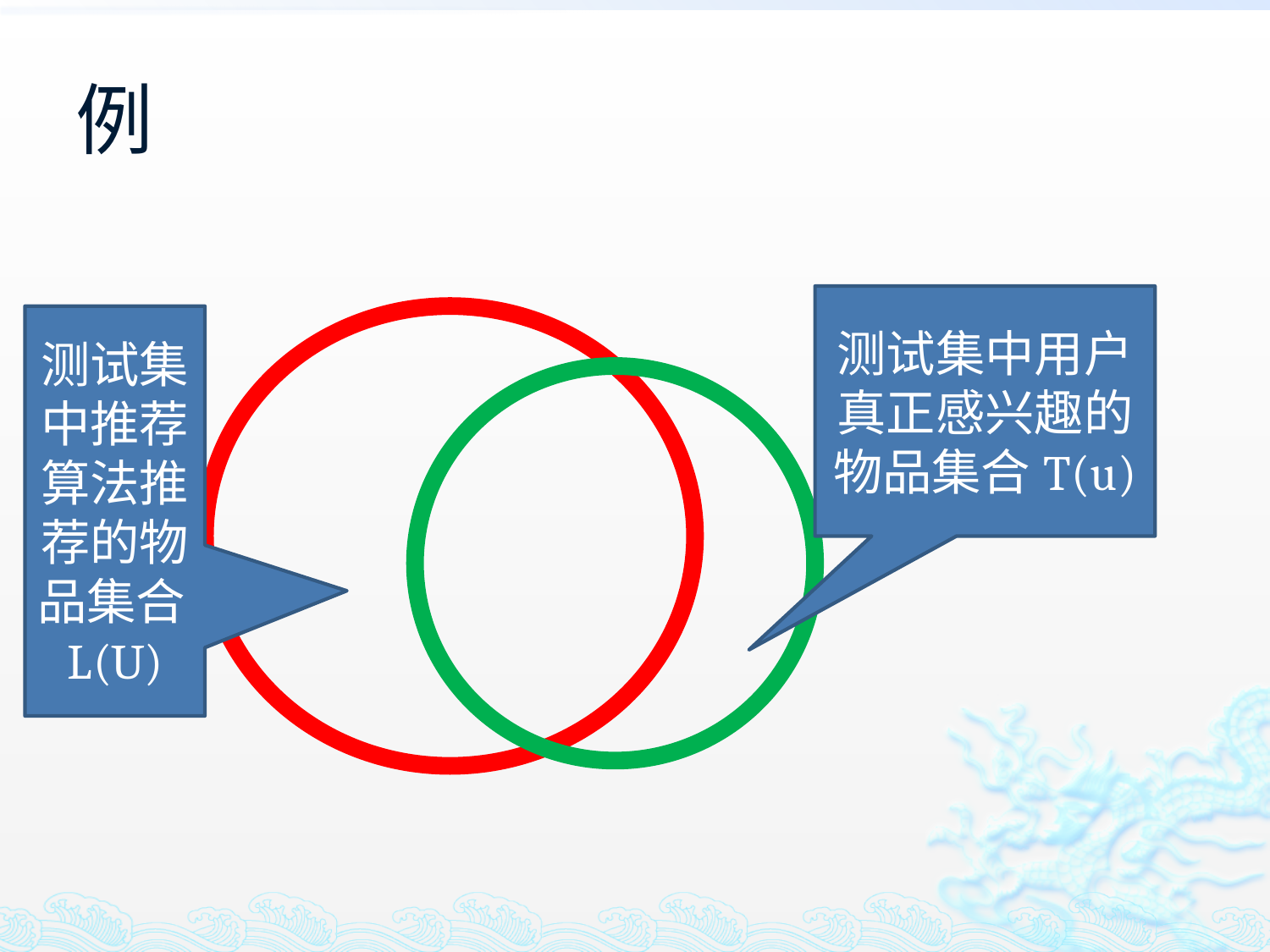

# 例
测试集中用户真正感兴趣的物品集合T(u)
测试集中推荐算法推荐的物品集合L(U)